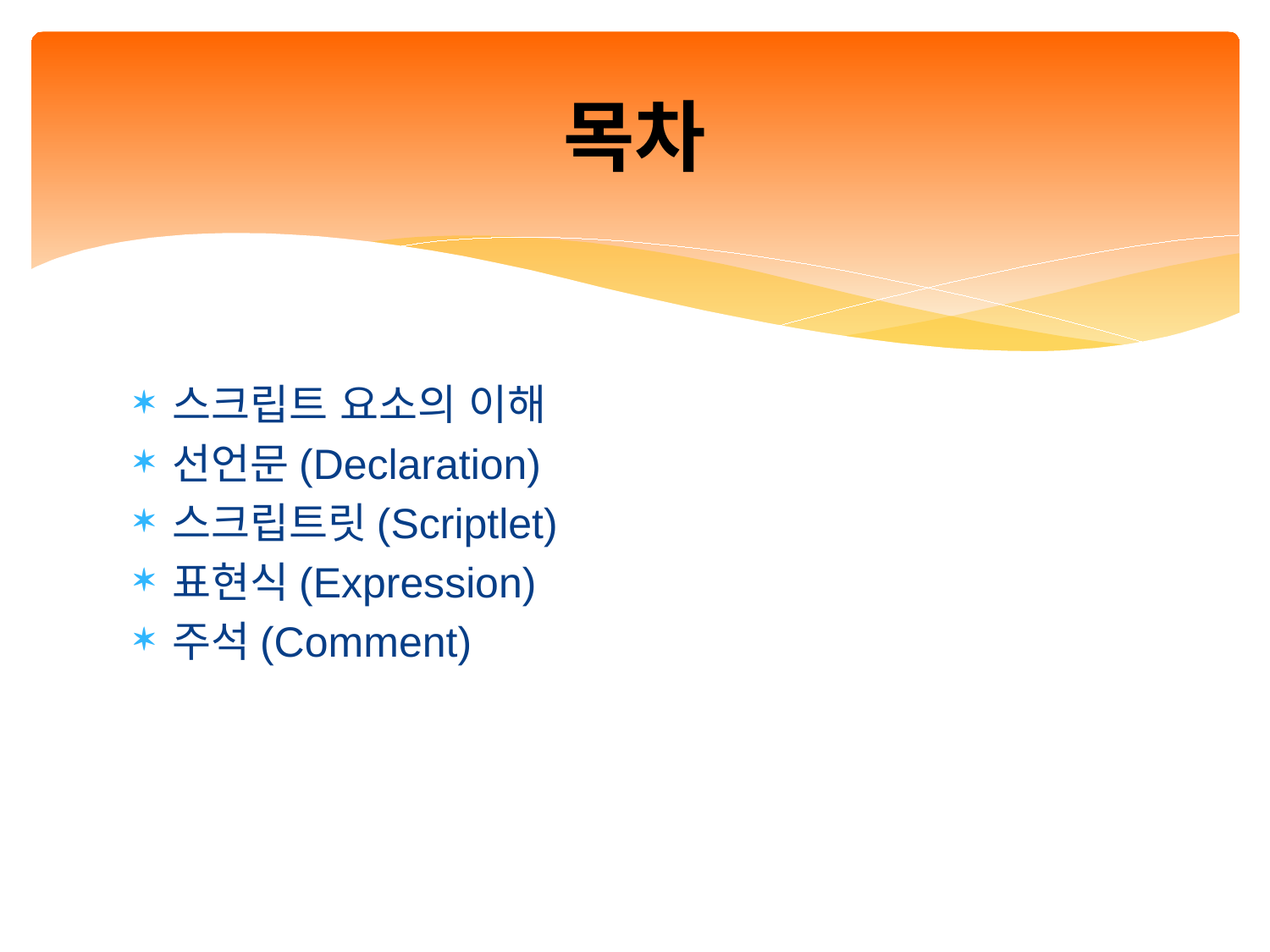

# 목차
스크립트 요소의 이해
선언문(Declaration)
스크립트릿(Scriptlet)
표현식(Expression)
주석(Comment)